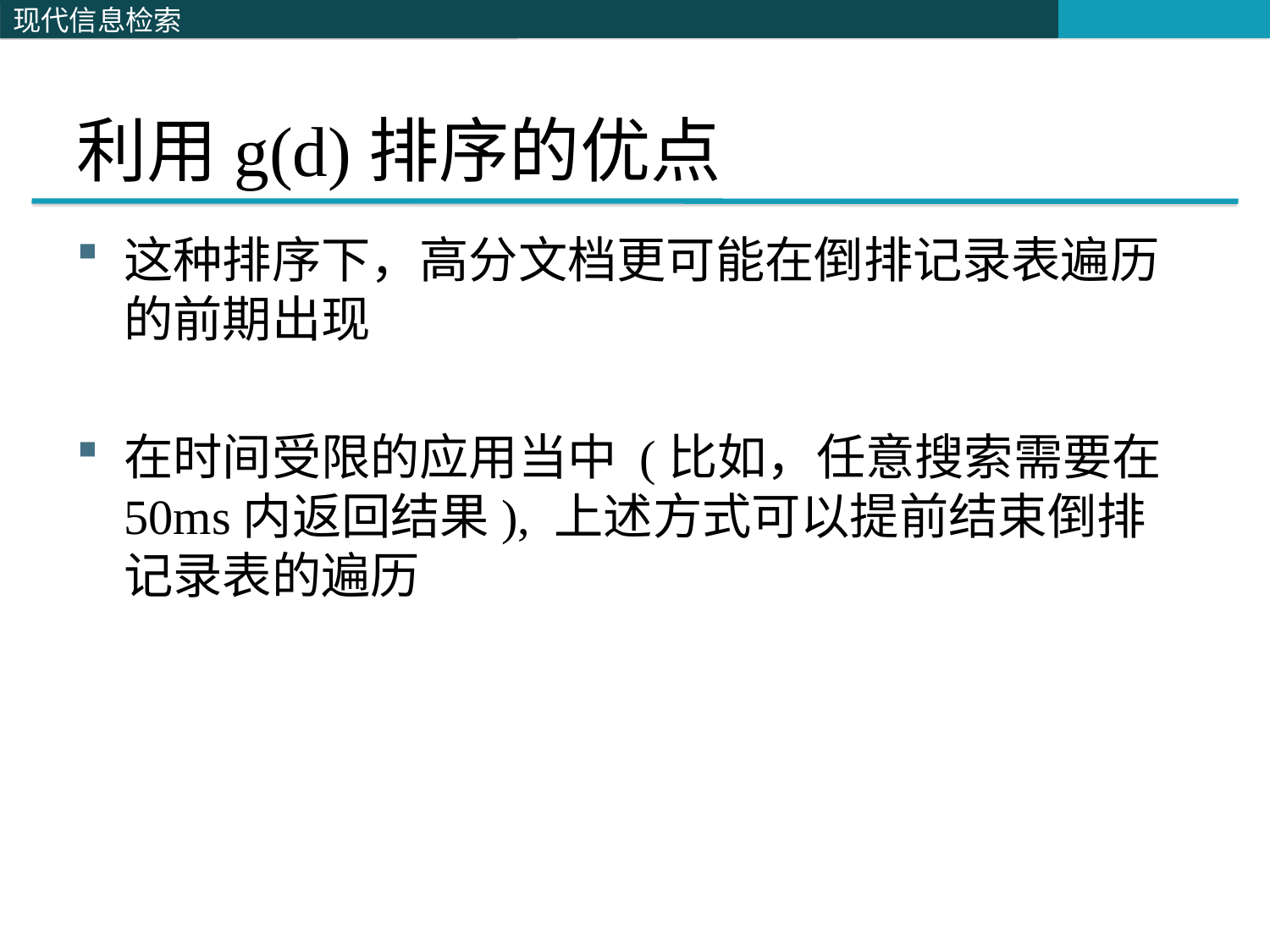

# 利用g(d)排序的优点
这种排序下，高分文档更可能在倒排记录表遍历的前期出现

在时间受限的应用当中 (比如，任意搜索需要在50ms内返回结果), 上述方式可以提前结束倒排记录表的遍历